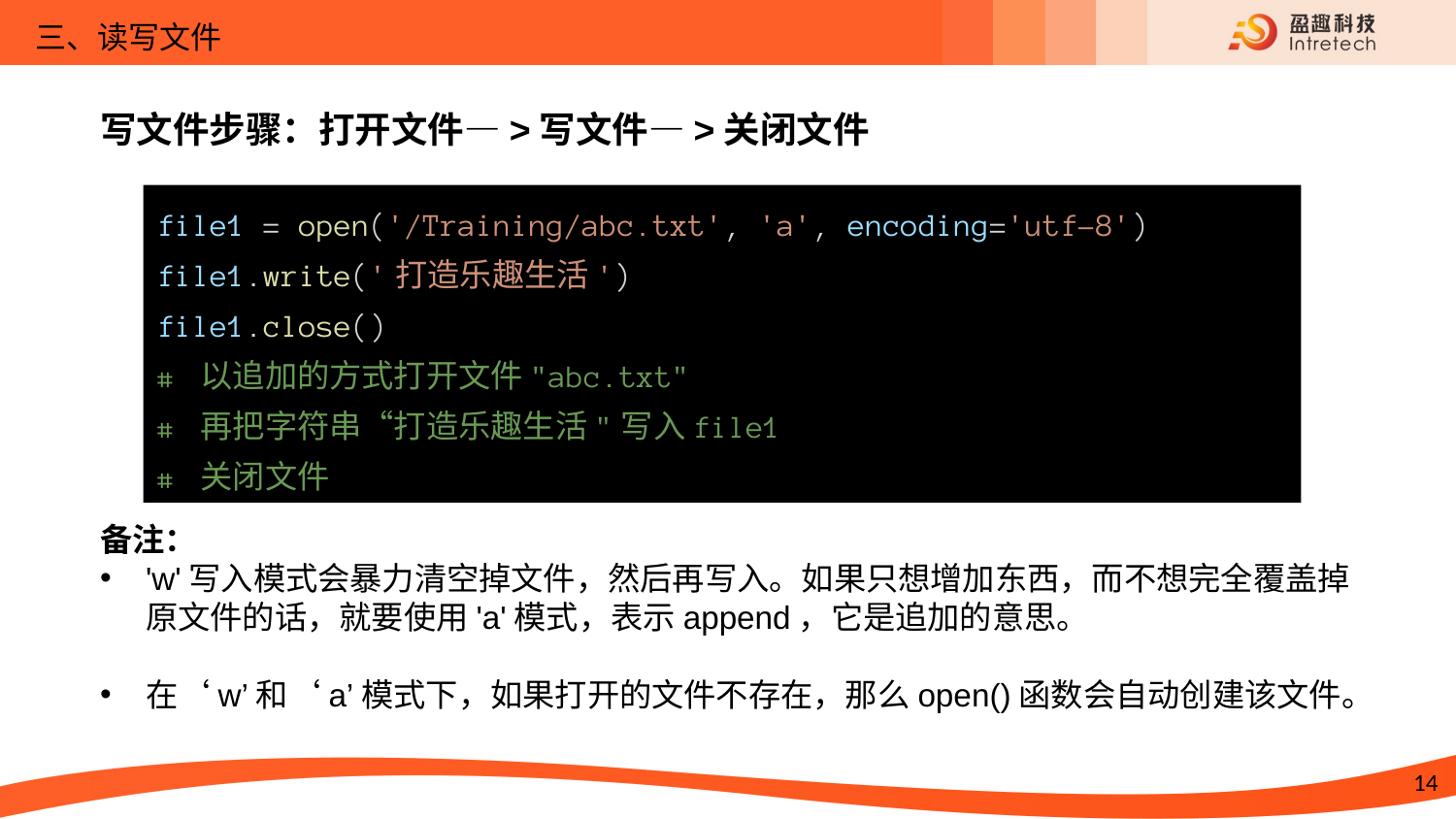

三、读写文件
写文件步骤：打开文件—>写文件—>关闭文件
file1 = open('/Training/abc.txt', 'a', encoding='utf-8')
file1.write('打造乐趣生活')
file1.close()
# 以追加的方式打开文件"abc.txt"
# 再把字符串“打造乐趣生活"写入file1
# 关闭文件

备注：
'w'写入模式会暴力清空掉文件，然后再写入。如果只想增加东西，而不想完全覆盖掉原文件的话，就要使用'a'模式，表示append，它是追加的意思。

在‘w’和‘a’模式下，如果打开的文件不存在，那么open()函数会自动创建该文件。